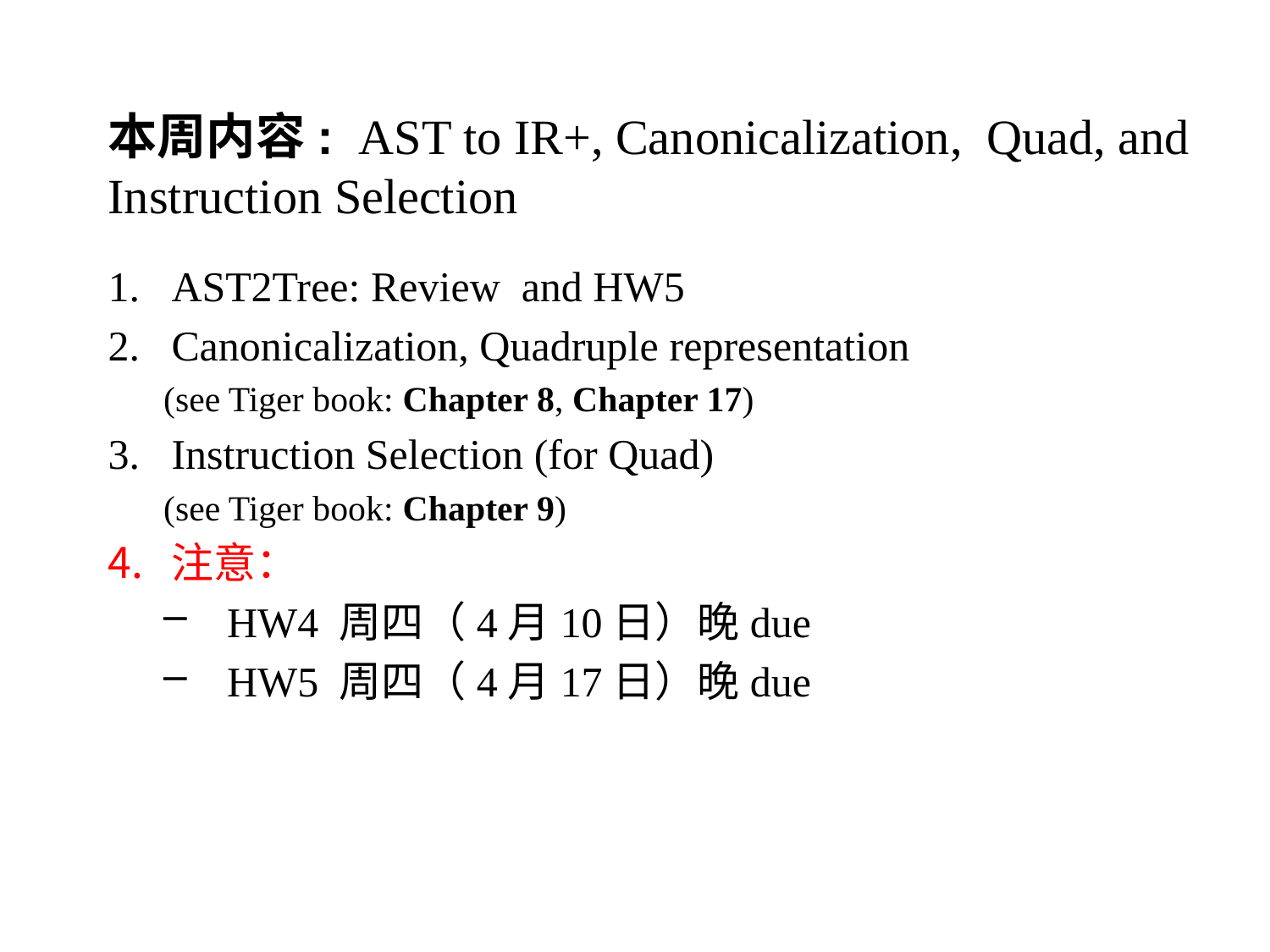

# 本周内容: AST to IR+, Canonicalization,  Quad, and Instruction Selection
AST2Tree: Review  and HW5
Canonicalization, Quadruple representation
(see Tiger book: Chapter 8, Chapter 17)
Instruction Selection (for Quad)
(see Tiger book: Chapter 9)
注意：
HW4 周四（4月10日）晚due
HW5 周四（4月17日）晚due